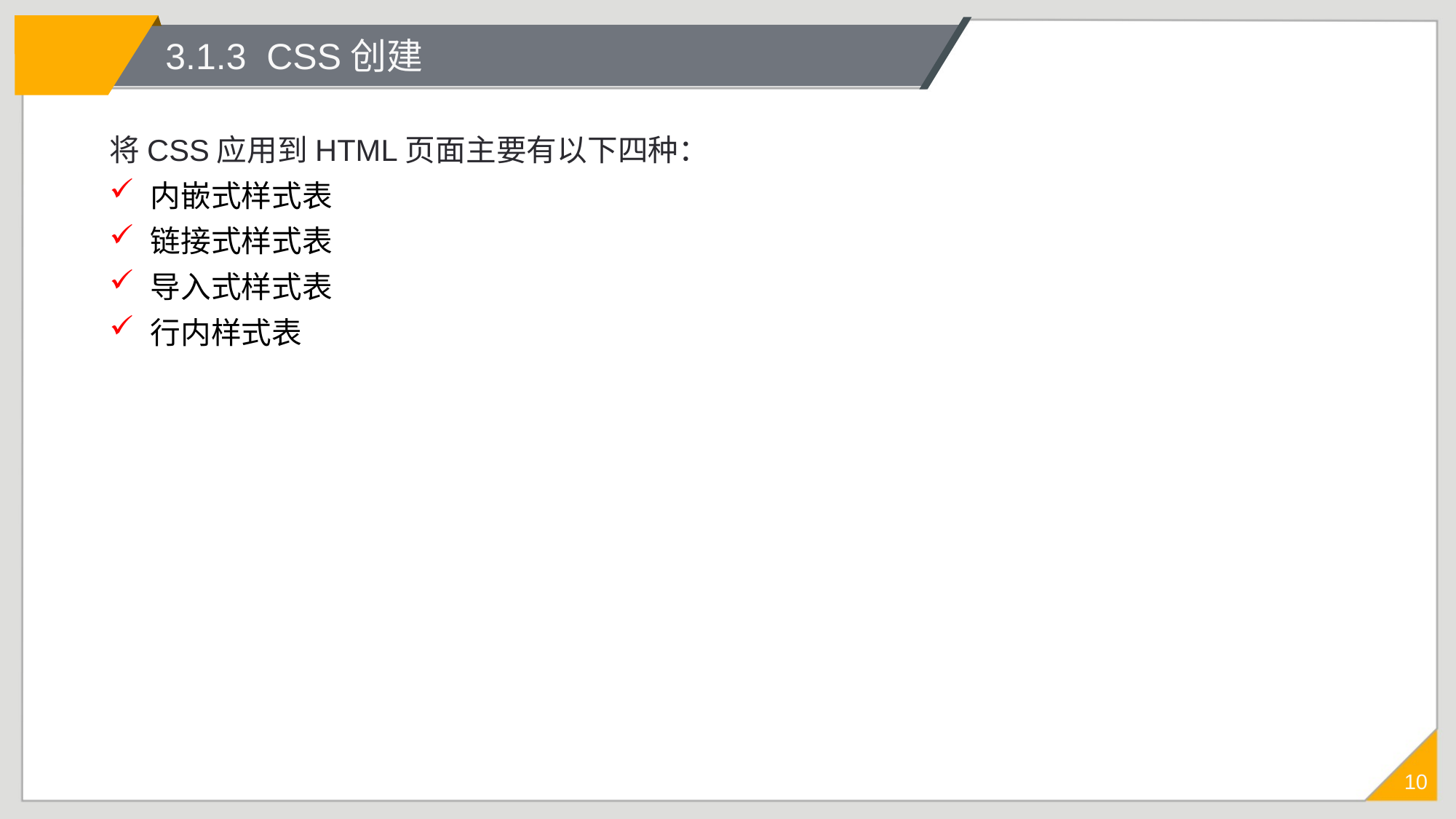

# 3.1.3  CSS创建
将CSS应用到HTML页面主要有以下四种：
内嵌式样式表
链接式样式表
导入式样式表
行内样式表